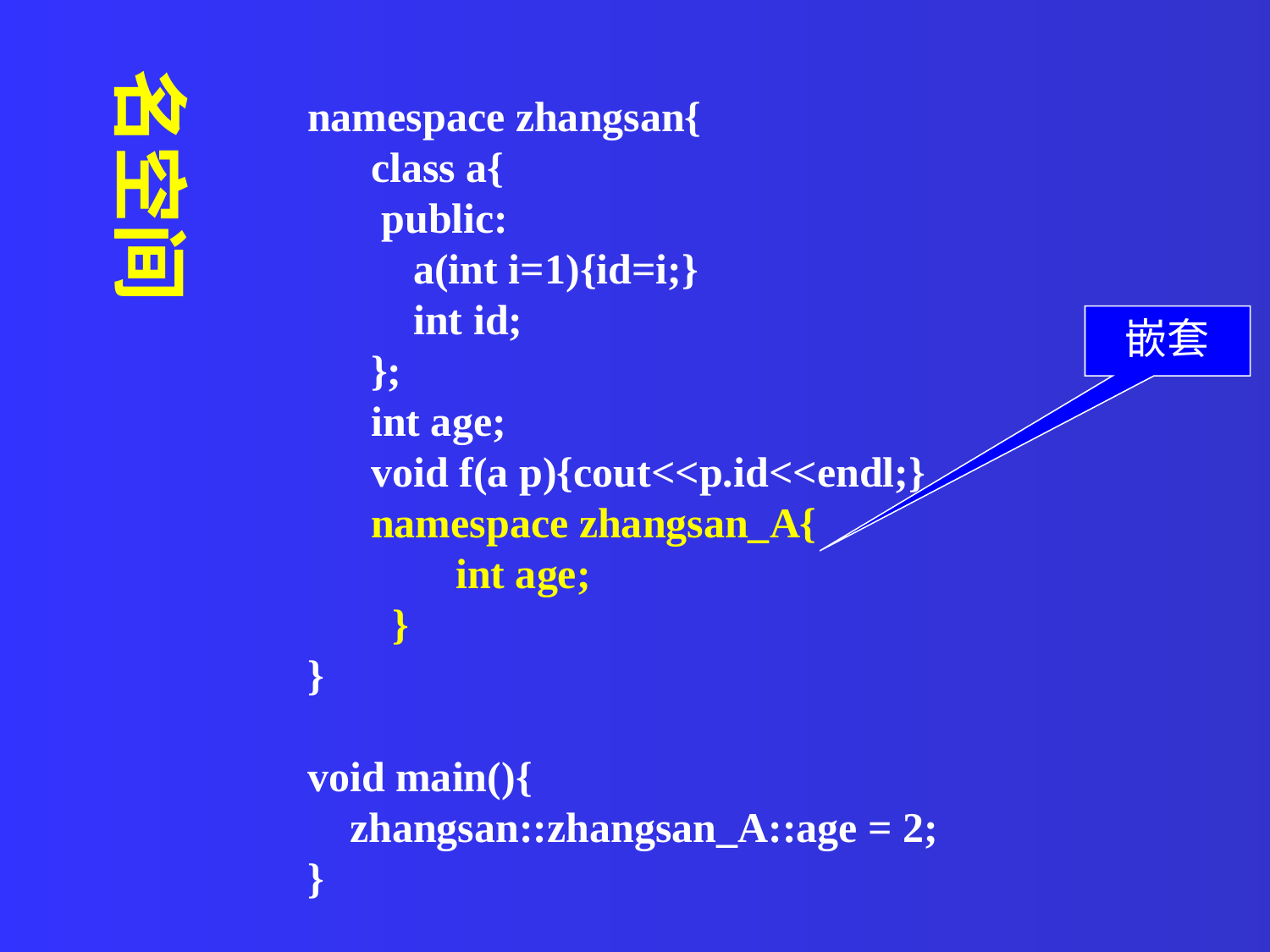

名空间
namespace zhangsan{
class a{
 public:
    a(int i=1){id=i;}
    int id;
};
int age;
void f(a p){cout<<p.id<<endl;}
namespace zhangsan_A{
  int age;
  }
}

void main(){
    zhangsan::zhangsan_A::age = 2;
}
嵌套